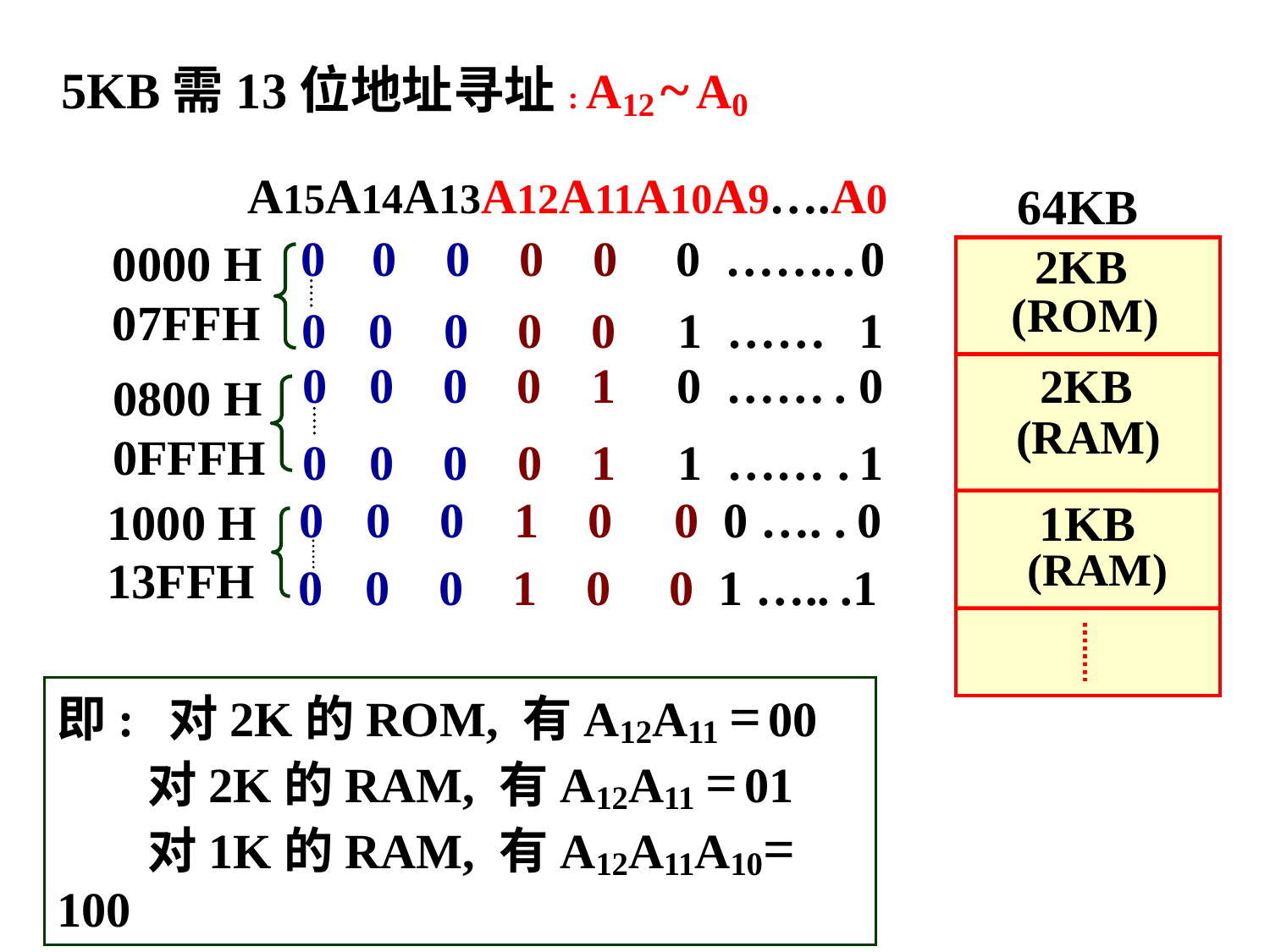

5KB需13位地址寻址: A12 ~ A0
A15A14A13A12A11A10A9….A0
64KB
  2KB
(ROM)

  2KB (RAM)

 1KB (RAM)

0    0    0    0    0     0  ……. . 0
0000 H
07FFH

0    0     0    0    0     1  ……   1
 0    0    0    0    1     0  …… . 0
0800 H
0FFFH

 0    0    0    0    1     1  …… . 1
 0    0    0    1    0     0  0 …. . 0
1000 H
13FFH

 0    0    0    1    0     0  1 ….. .1
即:  对2K的ROM, 有A12A11 = 00
       对2K的RAM, 有A12A11 = 01
       对1K的RAM, 有A12A11A10= 100